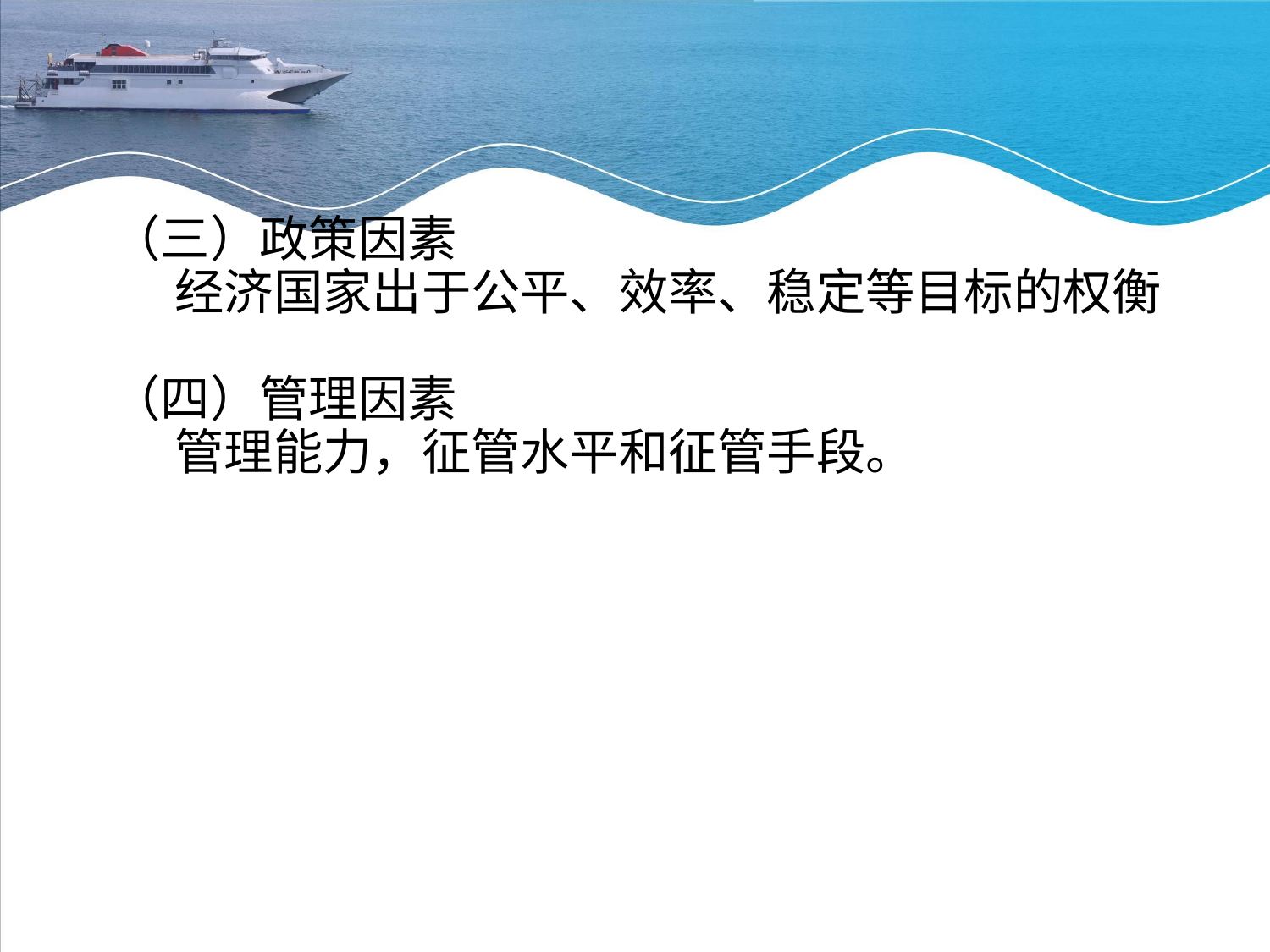

（三）政策因素
经济国家出于公平、效率、稳定等目标的权衡

（四）管理因素
管理能力，征管水平和征管手段。